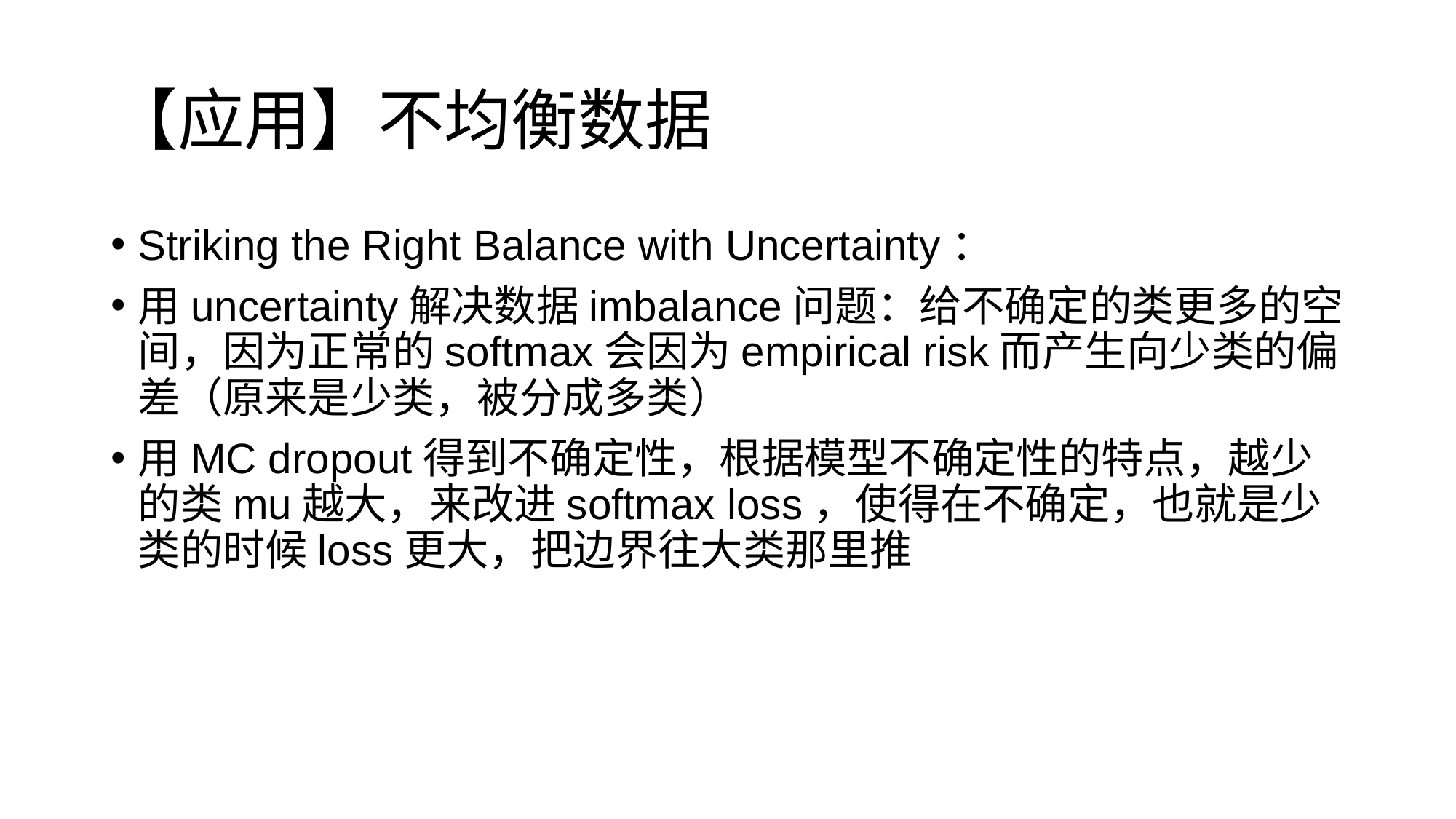

# 【应用】不均衡数据
Striking the Right Balance with Uncertainty：
用uncertainty解决数据imbalance问题：给不确定的类更多的空间，因为正常的softmax会因为empirical risk而产生向少类的偏差（原来是少类，被分成多类）
用MC dropout得到不确定性，根据模型不确定性的特点，越少的类mu越大，来改进softmax loss，使得在不确定，也就是少类的时候loss更大，把边界往大类那里推